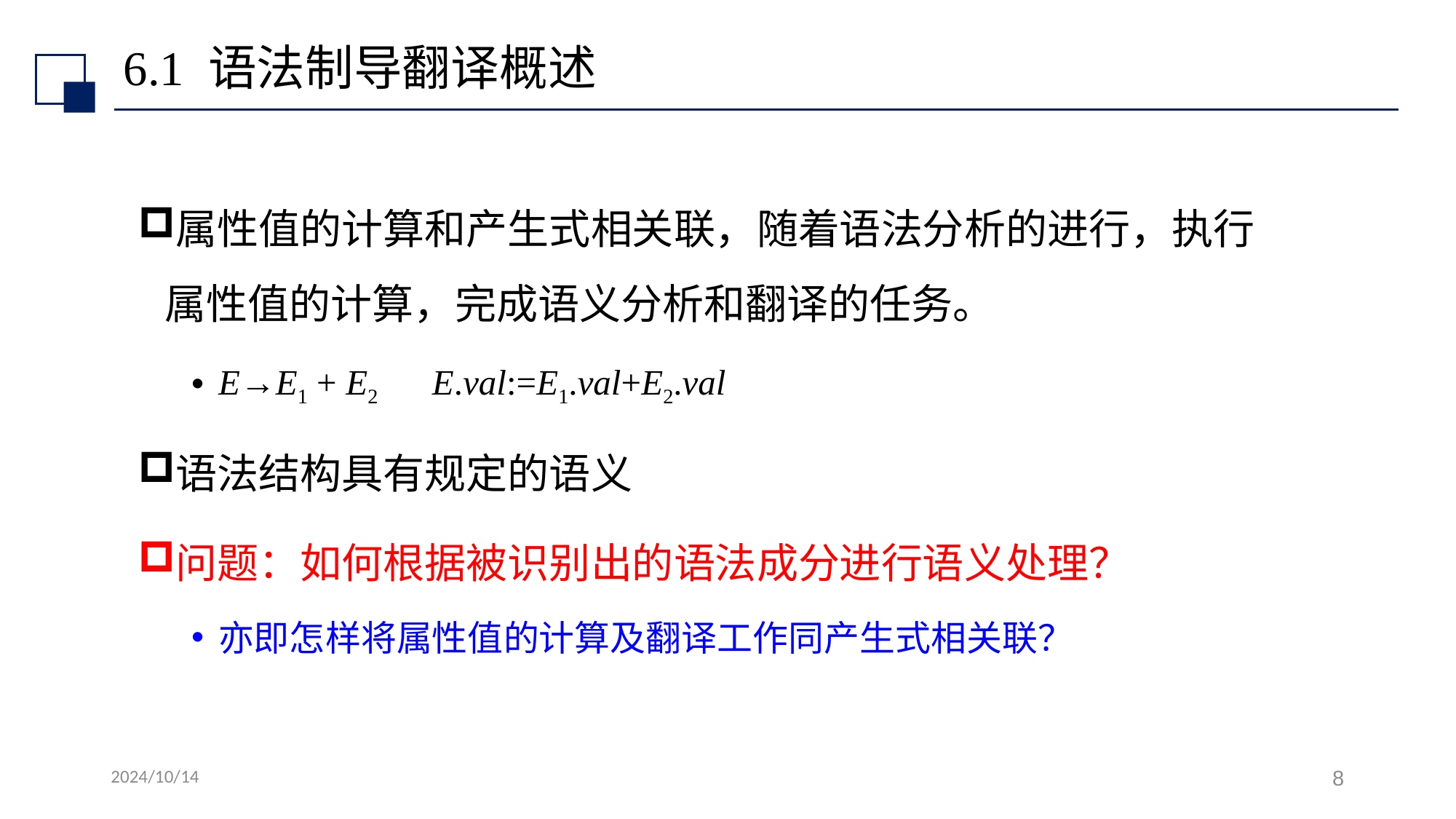

# 6.1 语法制导翻译概述
属性值的计算和产生式相关联，随着语法分析的进行，执行属性值的计算，完成语义分析和翻译的任务。
E→E1 + E2		E.val:=E1.val+E2.val
语法结构具有规定的语义
问题：如何根据被识别出的语法成分进行语义处理？
亦即怎样将属性值的计算及翻译工作同产生式相关联？
2024/10/14
8